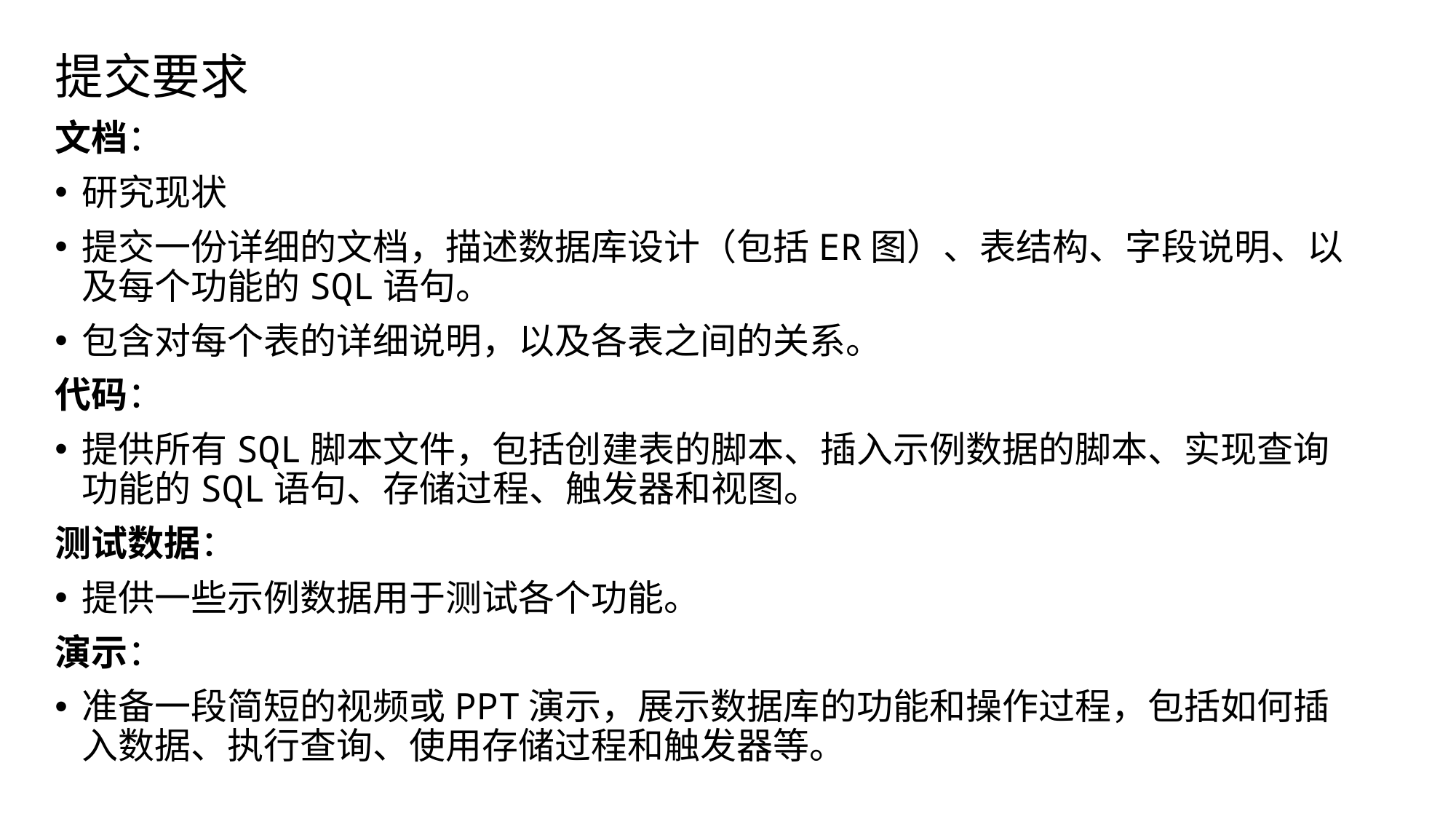

提交要求
文档：
研究现状
提交一份详细的文档，描述数据库设计（包括ER图）、表结构、字段说明、以及每个功能的SQL语句。
包含对每个表的详细说明，以及各表之间的关系。
代码：
提供所有SQL脚本文件，包括创建表的脚本、插入示例数据的脚本、实现查询功能的SQL语句、存储过程、触发器和视图。
测试数据：
提供一些示例数据用于测试各个功能。
演示：
准备一段简短的视频或PPT演示，展示数据库的功能和操作过程，包括如何插入数据、执行查询、使用存储过程和触发器等。